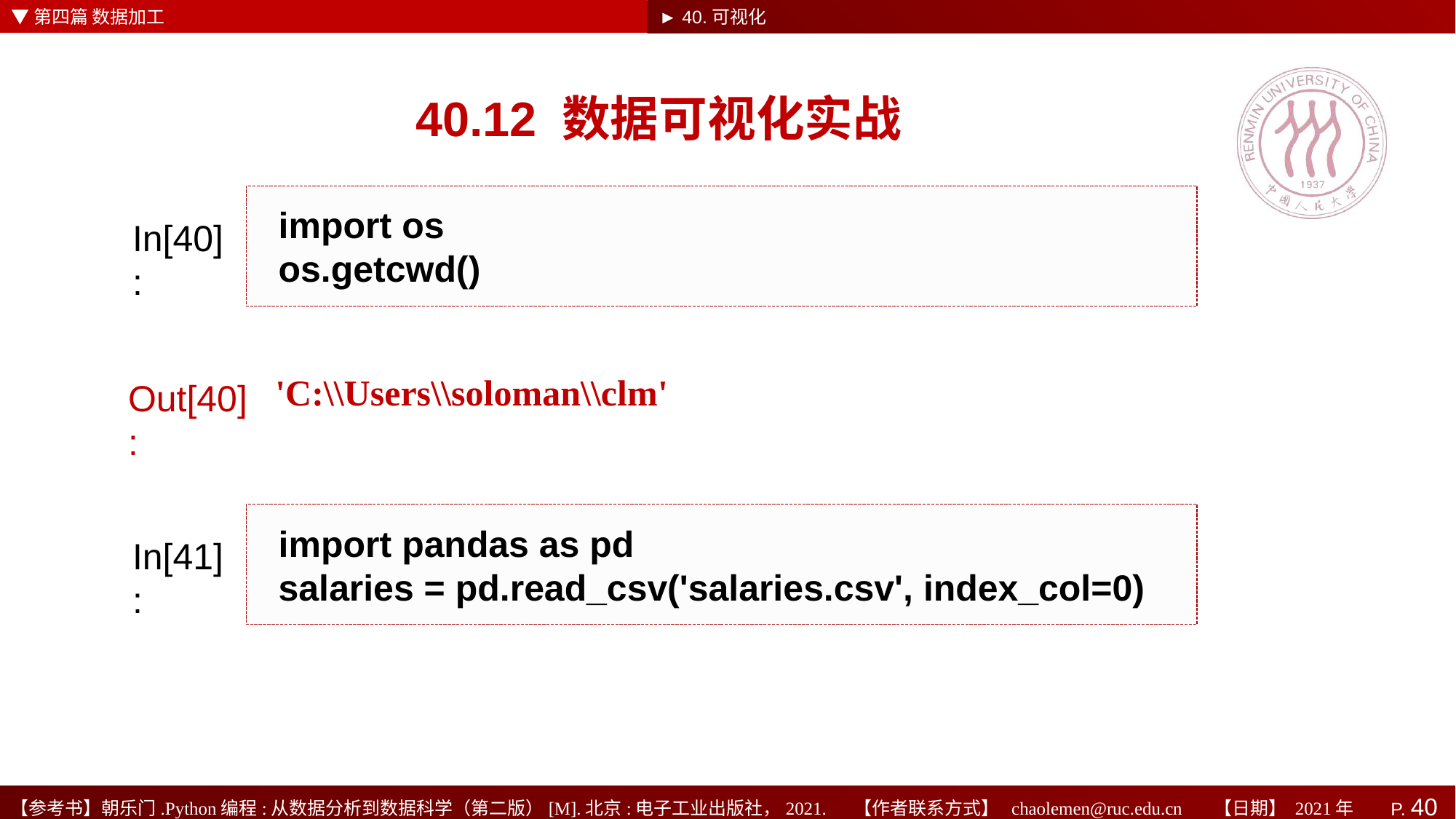

▼第四篇 数据加工
► 40.可视化
# 40.12 数据可视化实战
import os
os.getcwd()
In[40]:
'C:\\Users\\soloman\\clm'
Out[40]:
import pandas as pd
salaries = pd.read_csv('salaries.csv', index_col=0)
In[41]: